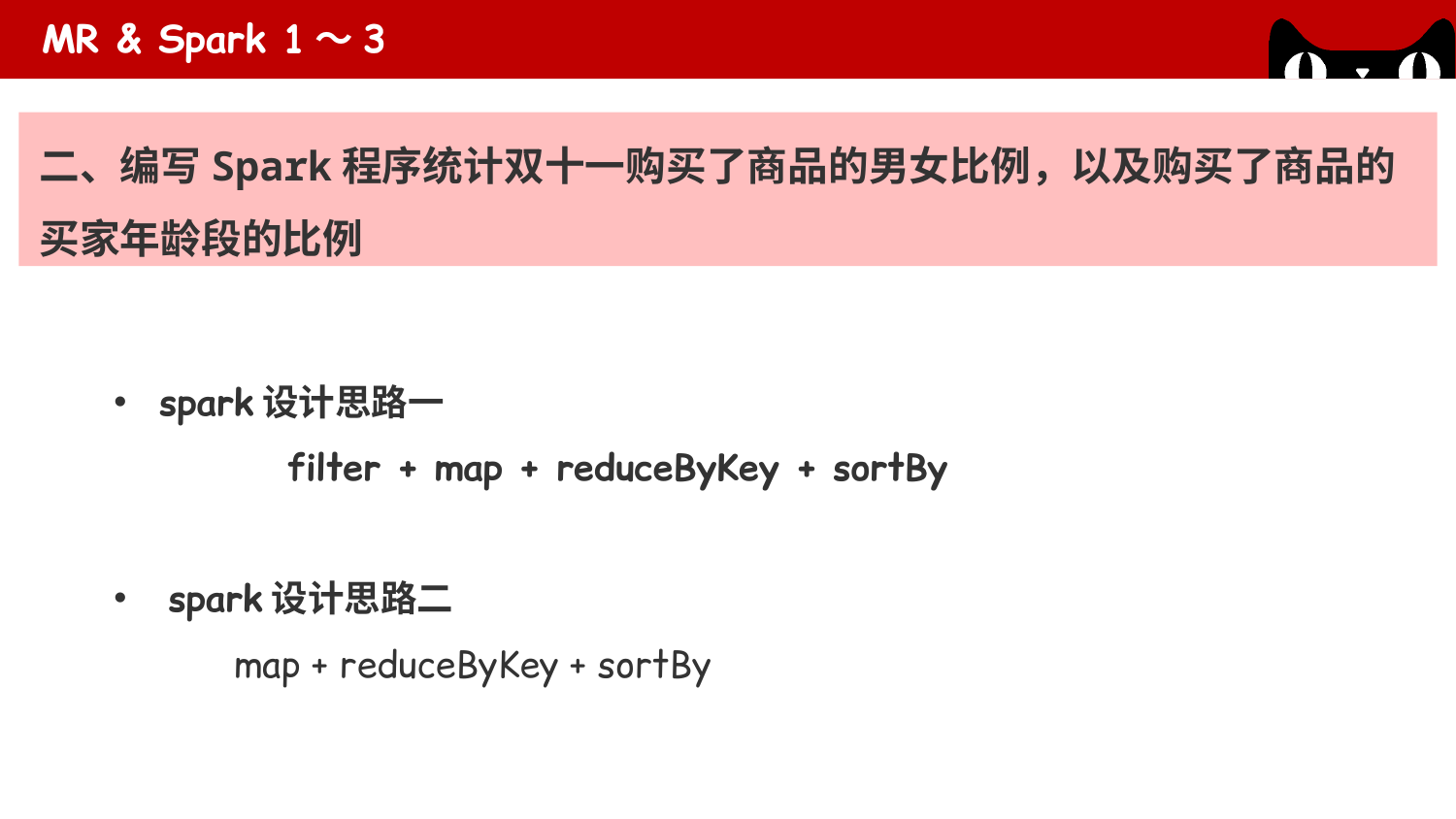

MR & Spark 1～3
二、编写Spark程序统计双十一购买了商品的男女比例，以及购买了商品的买家年龄段的比例

spark设计思路一
           filter + map + reduceByKey + sortBy

spark设计思路二
           map + reduceByKey + sortBy